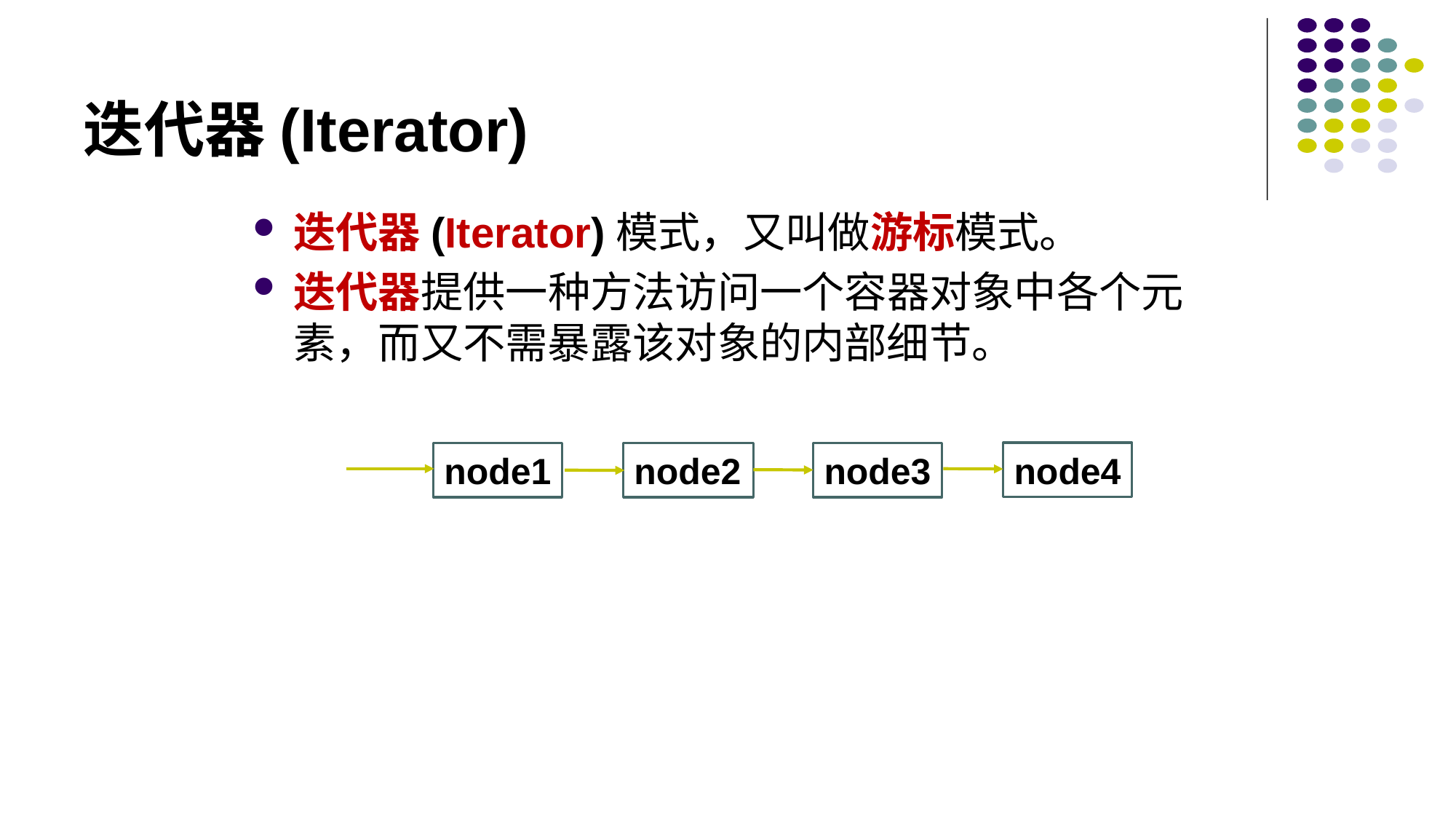

# 迭代器(Iterator)
迭代器(Iterator)模式，又叫做游标模式。
迭代器提供一种方法访问一个容器对象中各个元素，而又不需暴露该对象的内部细节。

node4
node2
node3
node1
29